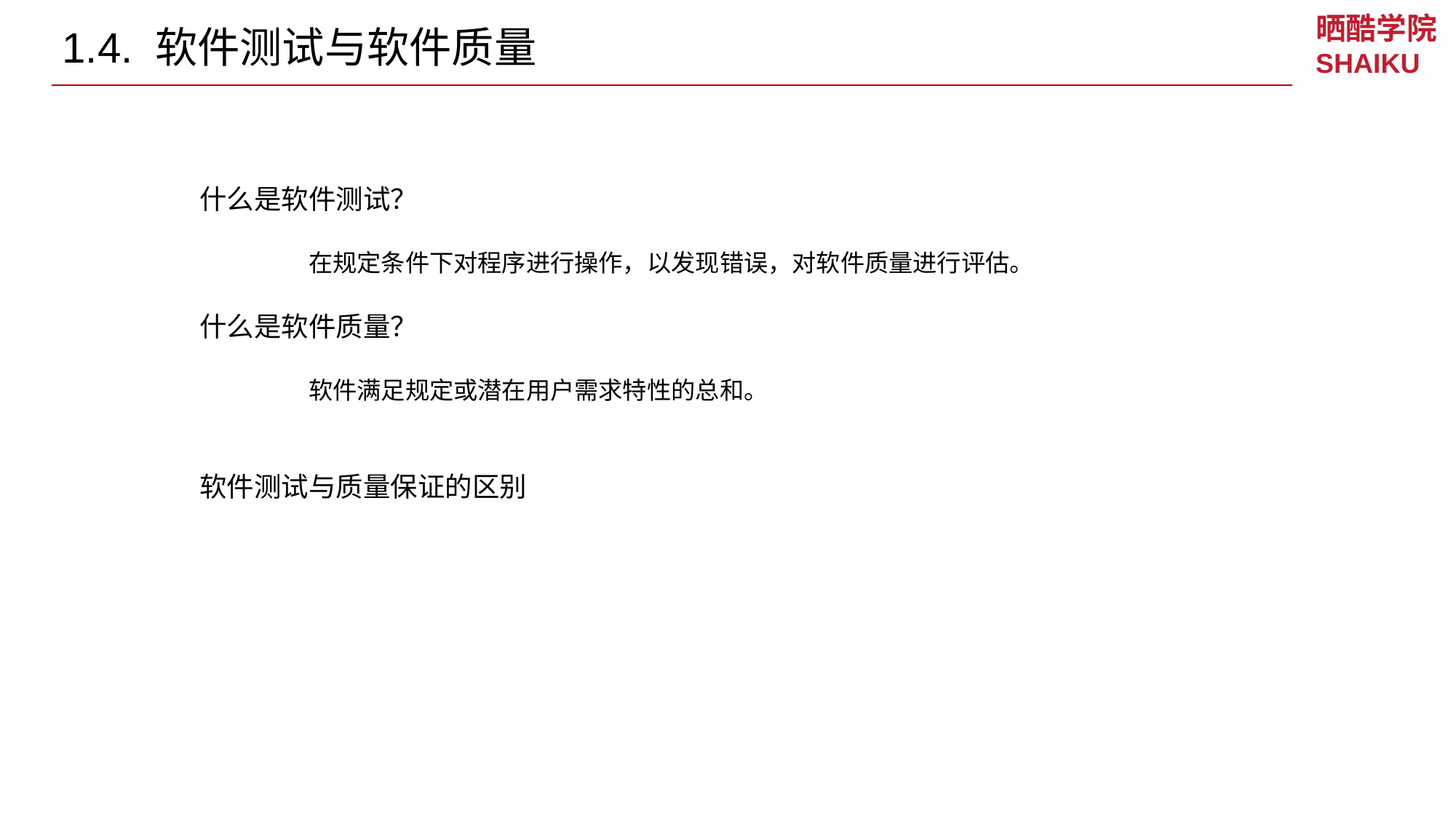

1.4. 软件测试与软件质量
什么是软件测试？

	在规定条件下对程序进行操作，以发现错误，对软件质量进行评估。

什么是软件质量？

	软件满足规定或潜在用户需求特性的总和。

软件测试与质量保证的区别